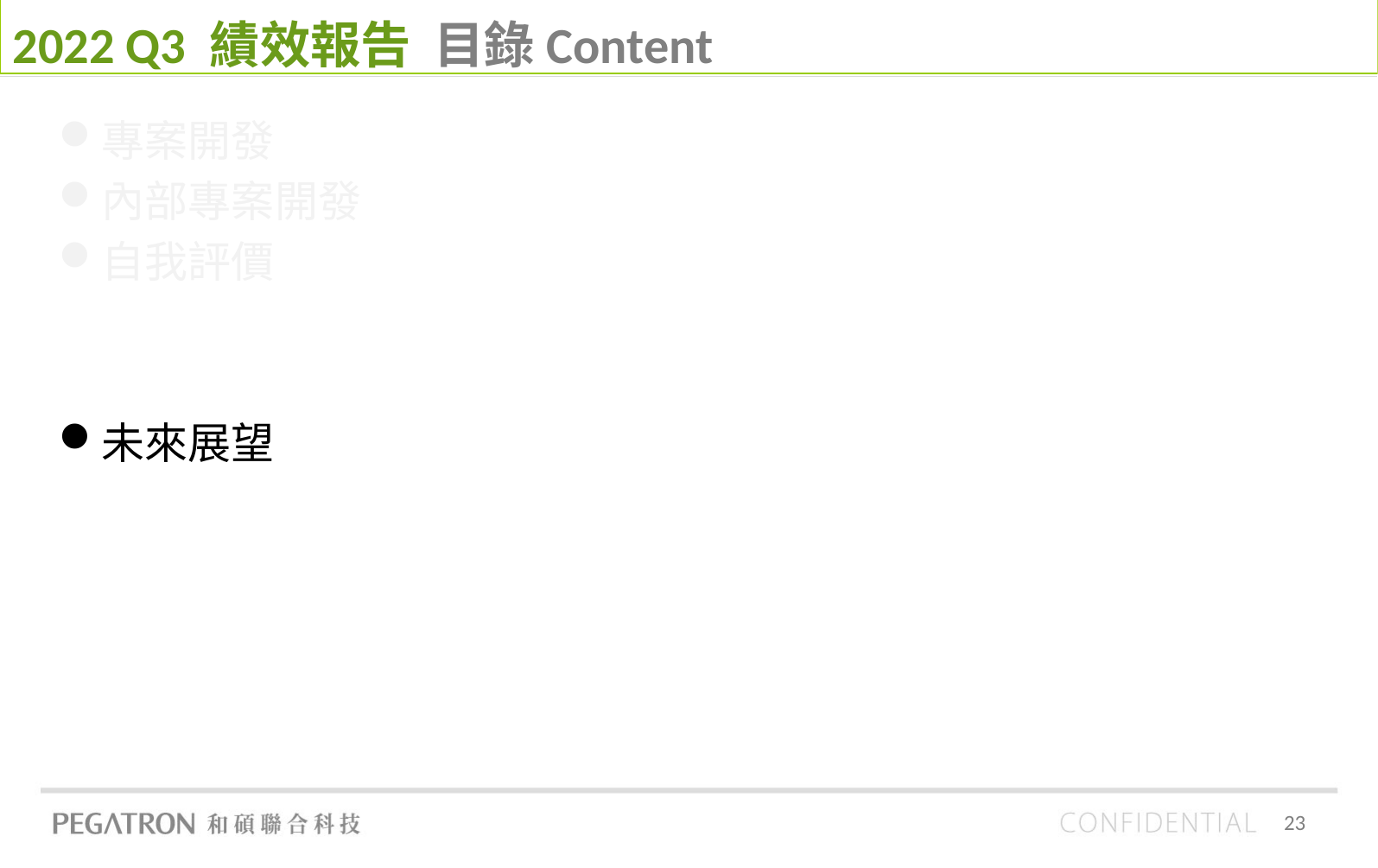

2022 Q3 績效報告  目錄Content
專案開發
內部專案開發
自我評價
遇到的困難及需要協助的地方
最想學習的項目
未來展望

23